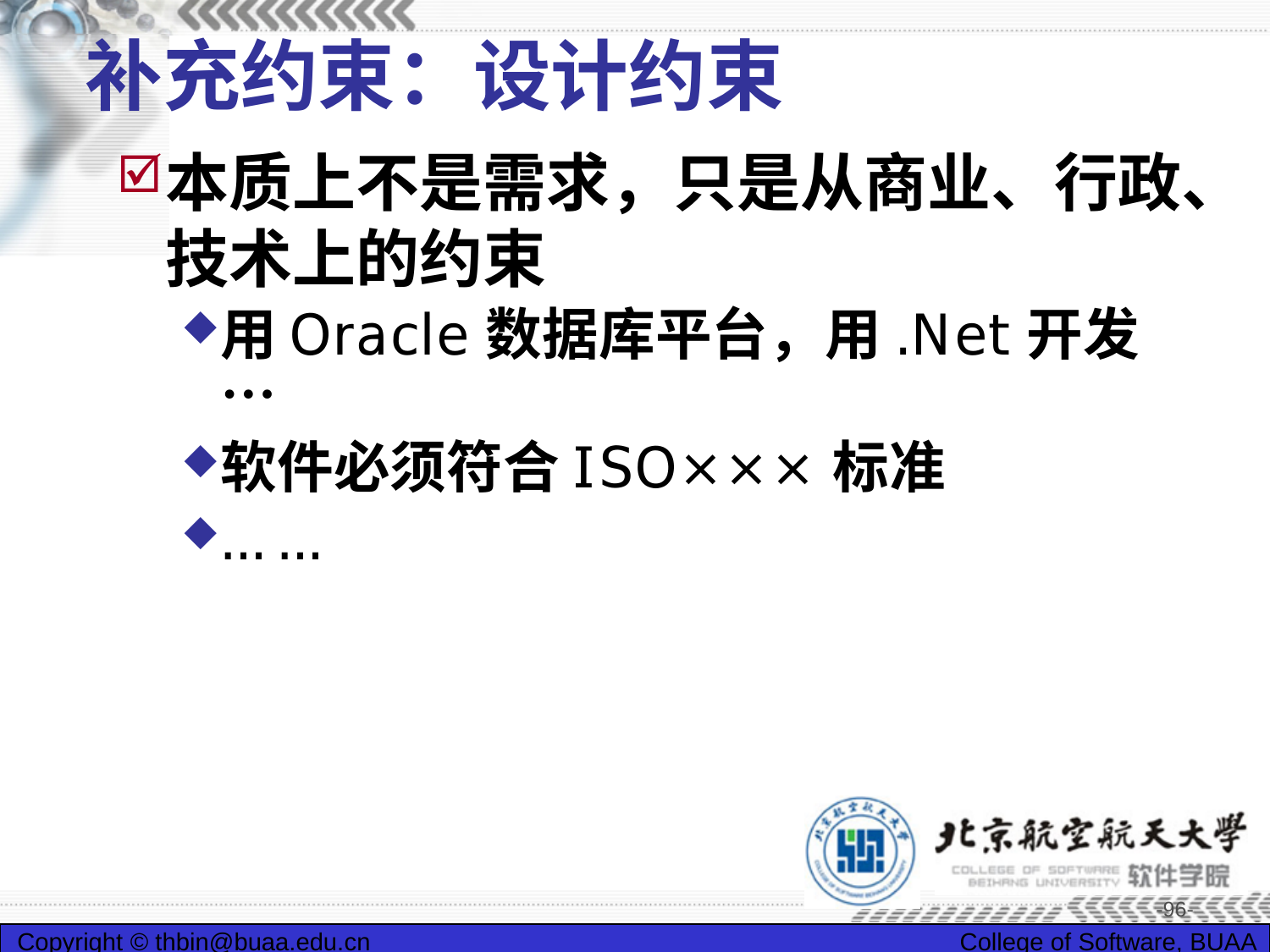

# 补充约束：设计约束
本质上不是需求，只是从商业、行政、技术上的约束
用Oracle数据库平台，用.Net开发…
软件必须符合ISO×××标准
……
-96-